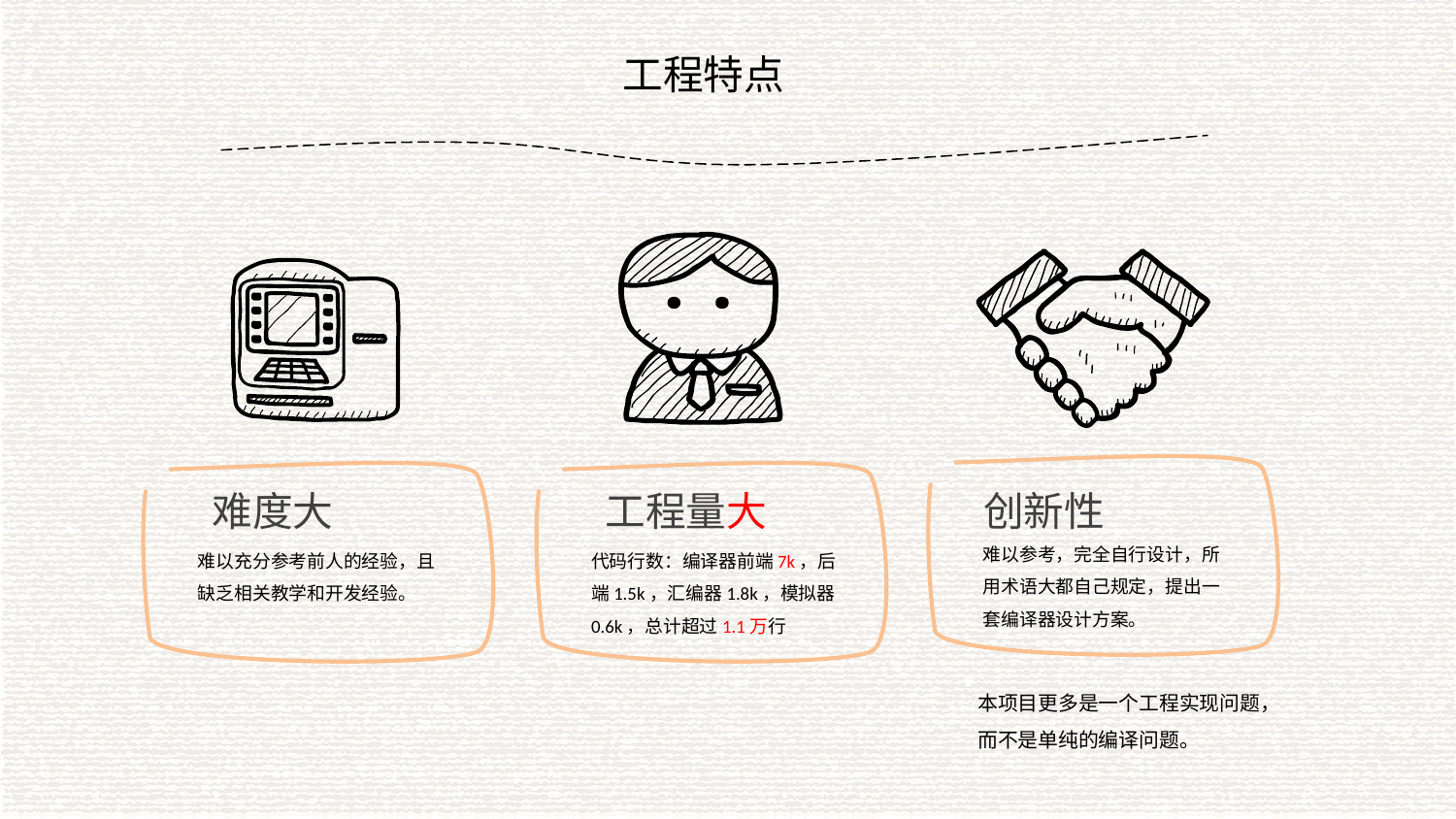

工程特点

难度大
工程量大
创新性
难以参考，完全自行设计，所用术语大都自己规定，提出一套编译器设计方案。
难以充分参考前人的经验，且缺乏相关教学和开发经验。
代码行数：编译器前端7k，后端1.5k，汇编器1.8k，模拟器0.6k，总计超过1.1万行
本项目更多是一个工程实现问题，而不是单纯的编译问题。